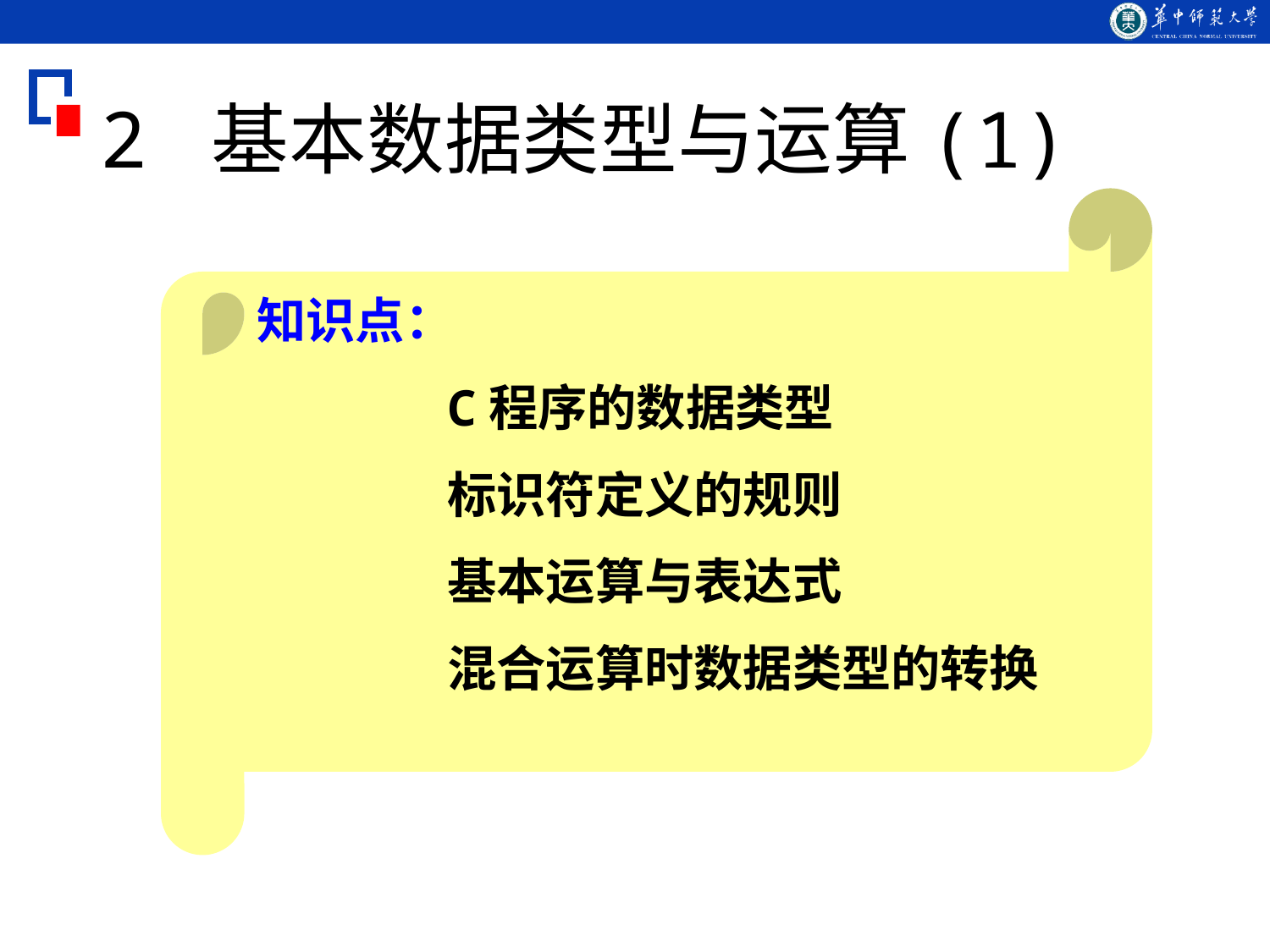

# 2 基本数据类型与运算(1)
知识点：
		C程序的数据类型
		标识符定义的规则
		基本运算与表达式
		混合运算时数据类型的转换